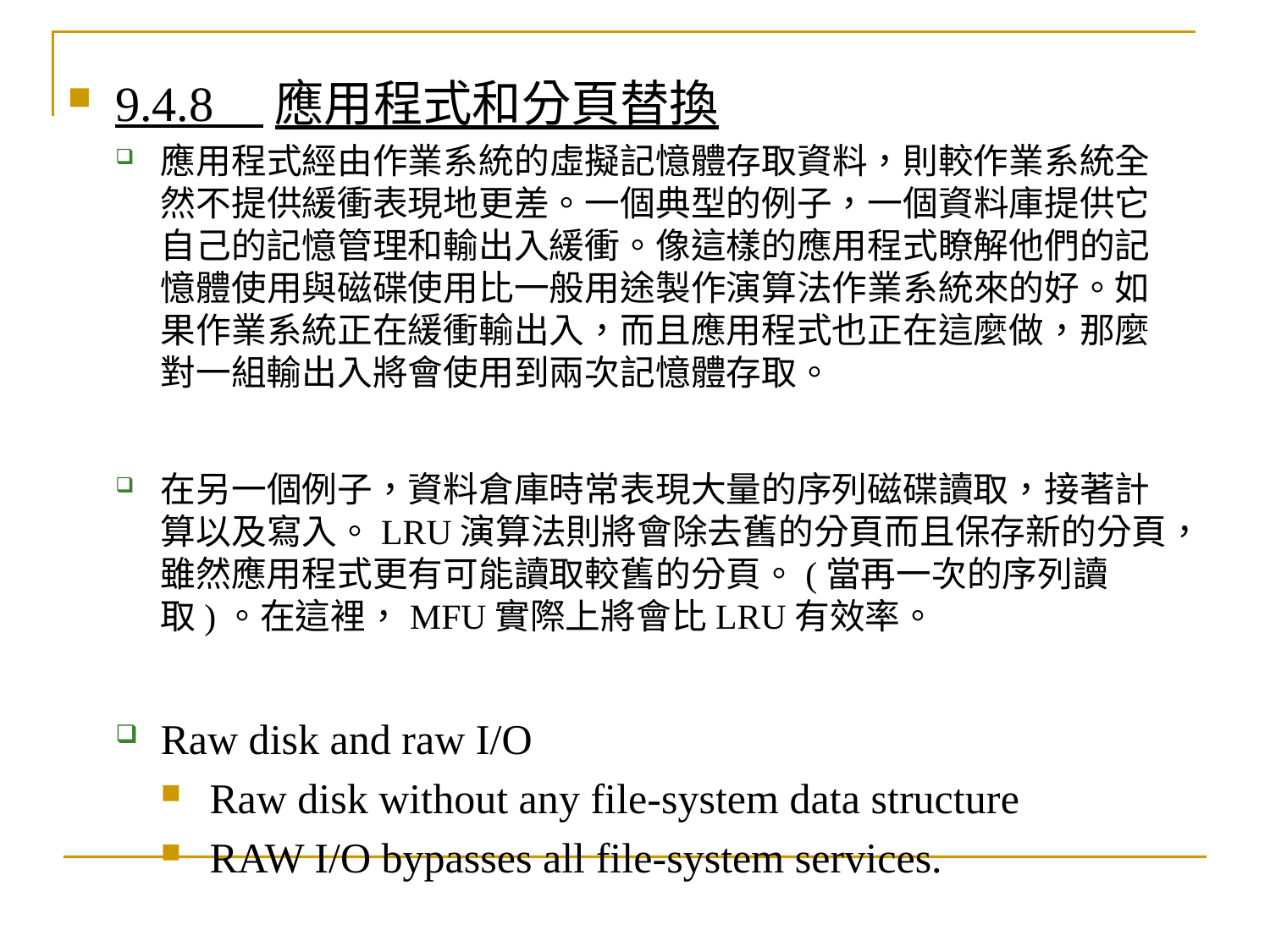

9.4.8    應用程式和分頁替換
應用程式經由作業系統的虛擬記憶體存取資料，則較作業系統全然不提供緩衝表現地更差。一個典型的例子，一個資料庫提供它自己的記憶管理和輸出入緩衝。像這樣的應用程式瞭解他們的記憶體使用與磁碟使用比一般用途製作演算法作業系統來的好。如果作業系統正在緩衝輸出入，而且應用程式也正在這麼做，那麼對一組輸出入將會使用到兩次記憶體存取。

在另一個例子，資料倉庫時常表現大量的序列磁碟讀取，接著計算以及寫入。LRU演算法則將會除去舊的分頁而且保存新的分頁，雖然應用程式更有可能讀取較舊的分頁。(當再一次的序列讀取)。在這裡，MFU實際上將會比LRU有效率。

Raw disk and raw I/O
Raw disk without any file-system data structure
RAW I/O bypasses all file-system services.